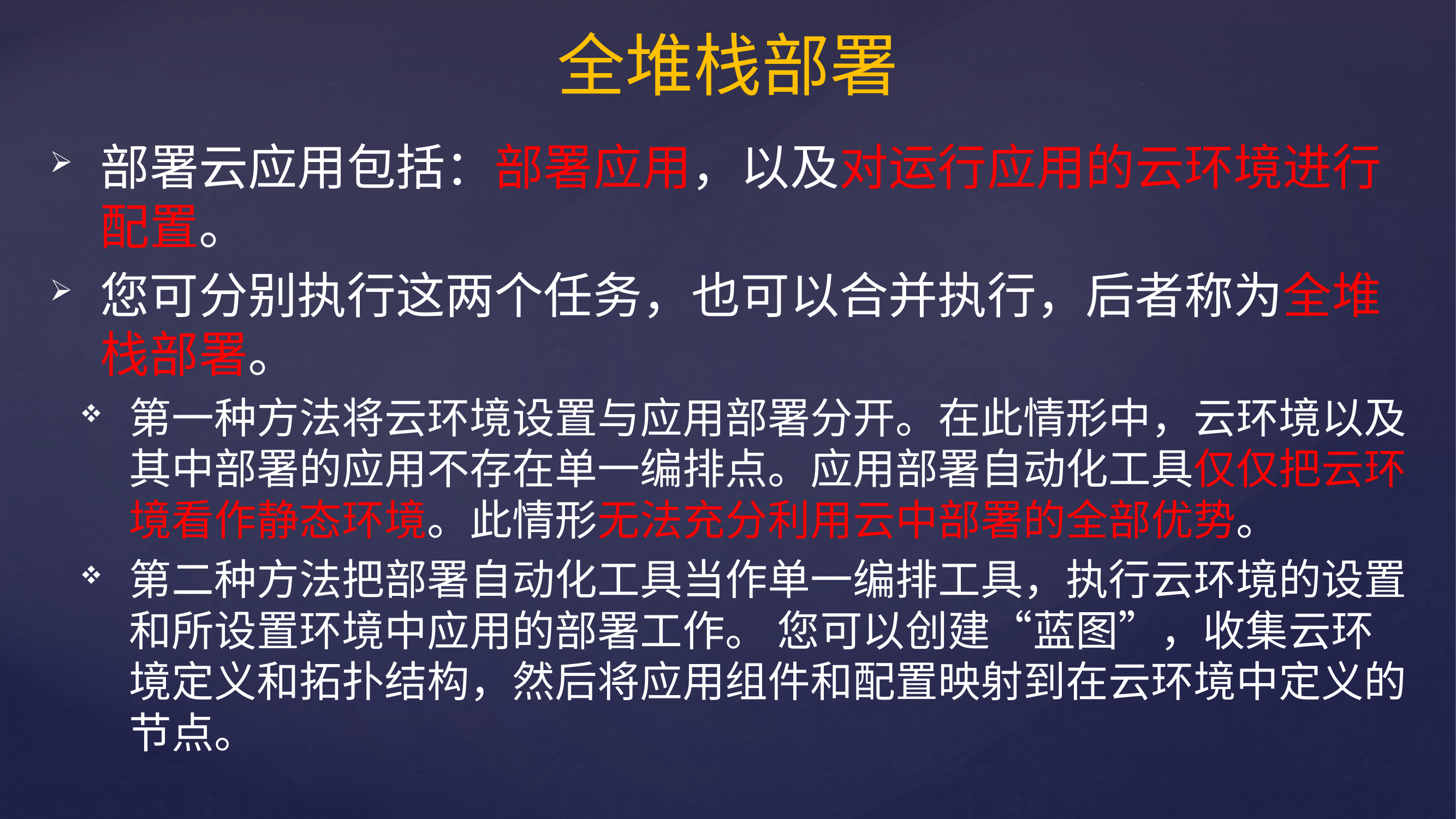

# 全堆栈部署
部署云应用包括：部署应用，以及对运行应用的云环境进行配置。
您可分别执行这两个任务，也可以合并执行，后者称为全堆栈部署。
第一种方法将云环境设置与应用部署分开。在此情形中，云环境以及其中部署的应用不存在单一编排点。应用部署自动化工具仅仅把云环境看作静态环境。此情形无法充分利用云中部署的全部优势。
第二种方法把部署自动化工具当作单一编排工具，执行云环境的设置和所设置环境中应用的部署工作。 您可以创建“蓝图”，收集云环境定义和拓扑结构，然后将应用组件和配置映射到在云环境中定义的节点。